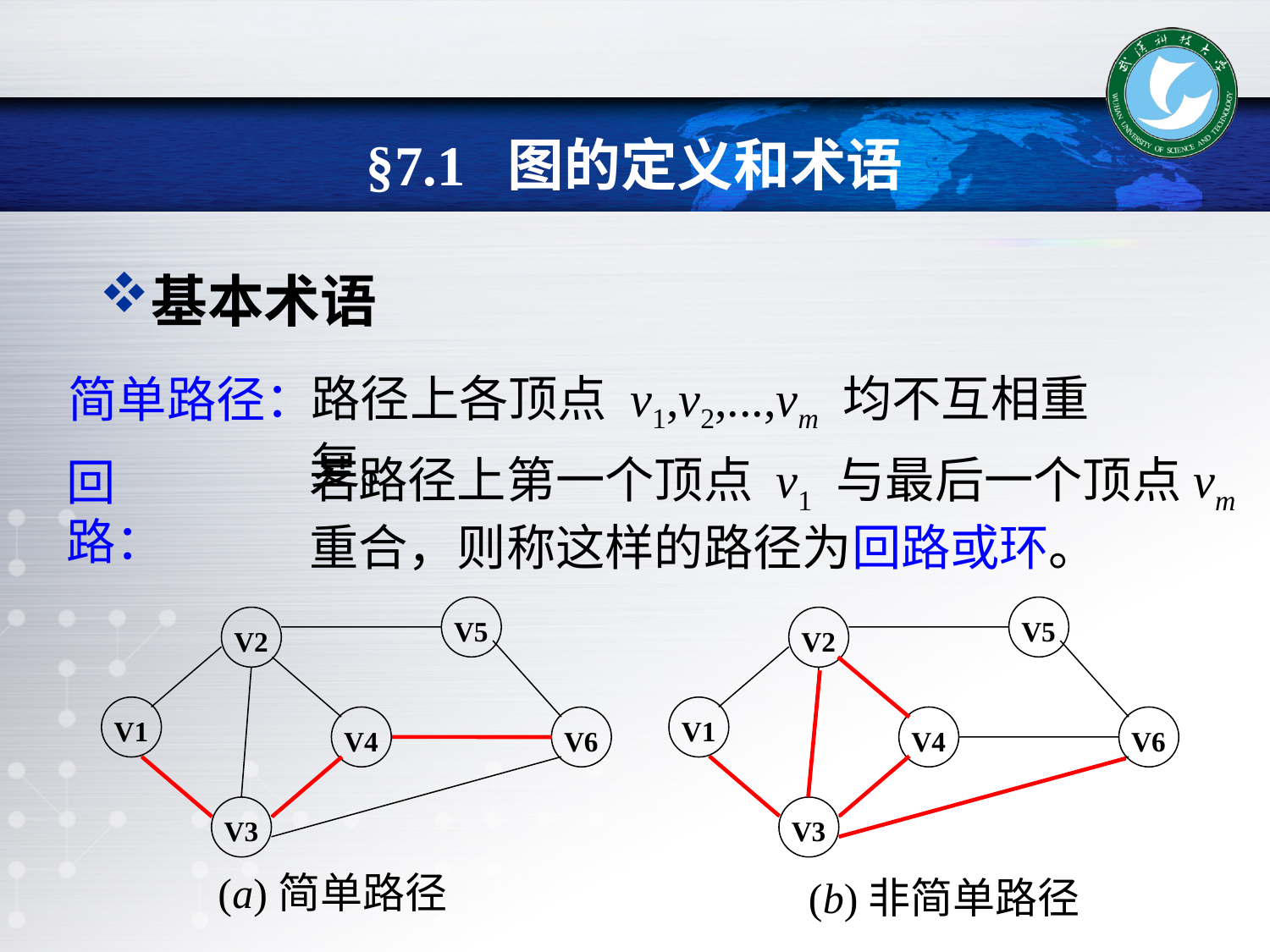

# §7.1  图的定义和术语
基本术语

路径上各顶点 v1,v2,...,vm 均不互相重复。
简单路径：
若路径上第一个顶点 v1 与最后一个顶点vm 重合，则称这样的路径为回路或环。
回        路：

V5

V5

V2

V2

V1

V1

V4

V6

V4

V6

V3

V3
(a)简单路径
(b)非简单路径